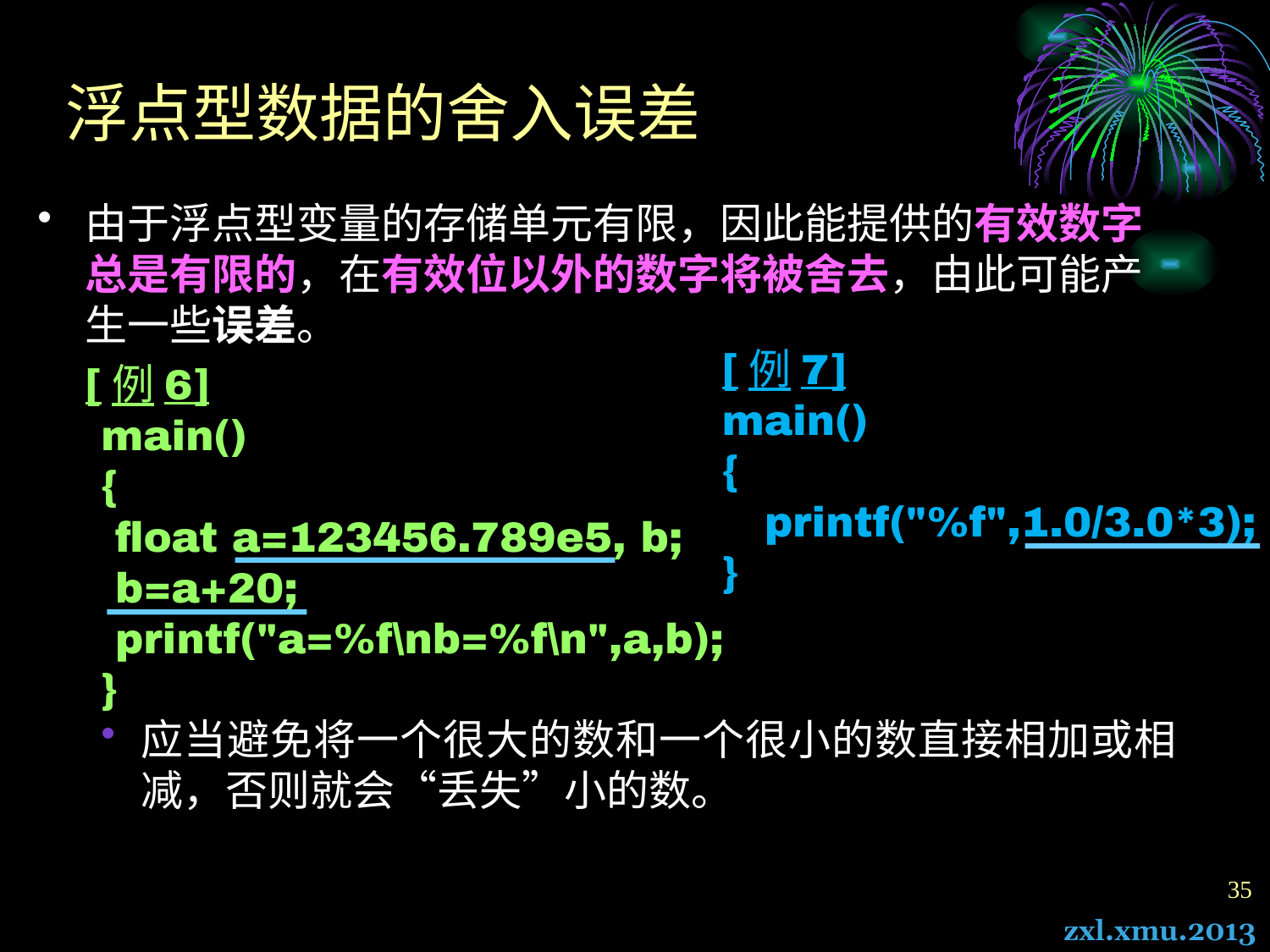

# 浮点型数据的舍入误差
由于浮点型变量的存储单元有限，因此能提供的有效数字总是有限的，在有效位以外的数字将被舍去，由此可能产生一些误差。
	[例6]
main()
{
 float a=123456.789e5, b;
 b=a+20;
 printf("a=%f\nb=%f\n",a,b);
}
应当避免将一个很大的数和一个很小的数直接相加或相减，否则就会“丢失”小的数。
[例7]
main()
{
   printf("%f",1.0/3.0*3);
}

35